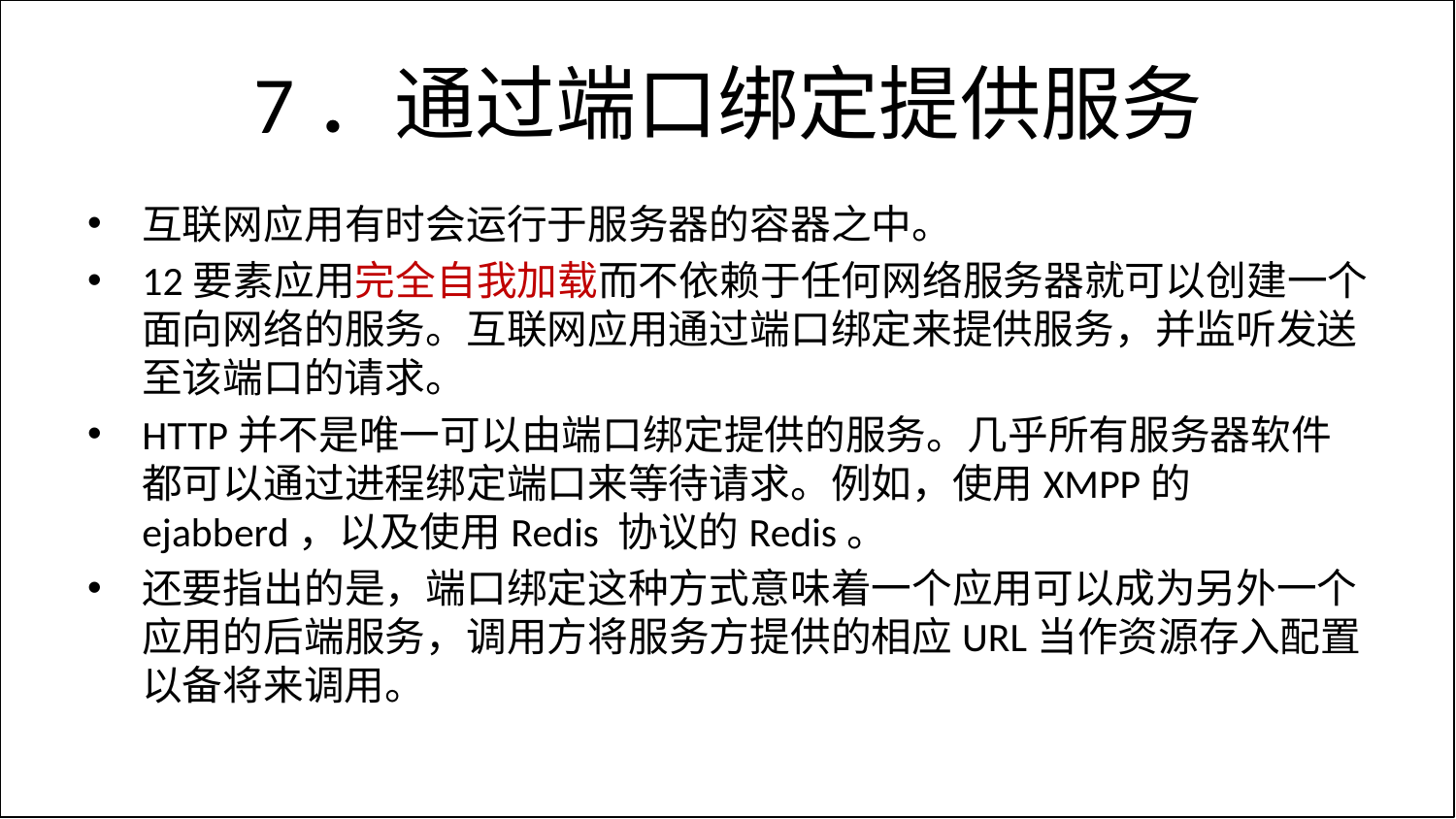

# 7．通过端口绑定提供服务
互联网应用有时会运行于服务器的容器之中。
12要素应用完全自我加载而不依赖于任何网络服务器就可以创建一个面向网络的服务。互联网应用通过端口绑定来提供服务，并监听发送至该端口的请求。
HTTP并不是唯一可以由端口绑定提供的服务。几乎所有服务器软件都可以通过进程绑定端口来等待请求。例如，使用XMPP的ejabberd，以及使用Redis 协议的Redis。
还要指出的是，端口绑定这种方式意味着一个应用可以成为另外一个应用的后端服务，调用方将服务方提供的相应URL当作资源存入配置以备将来调用。